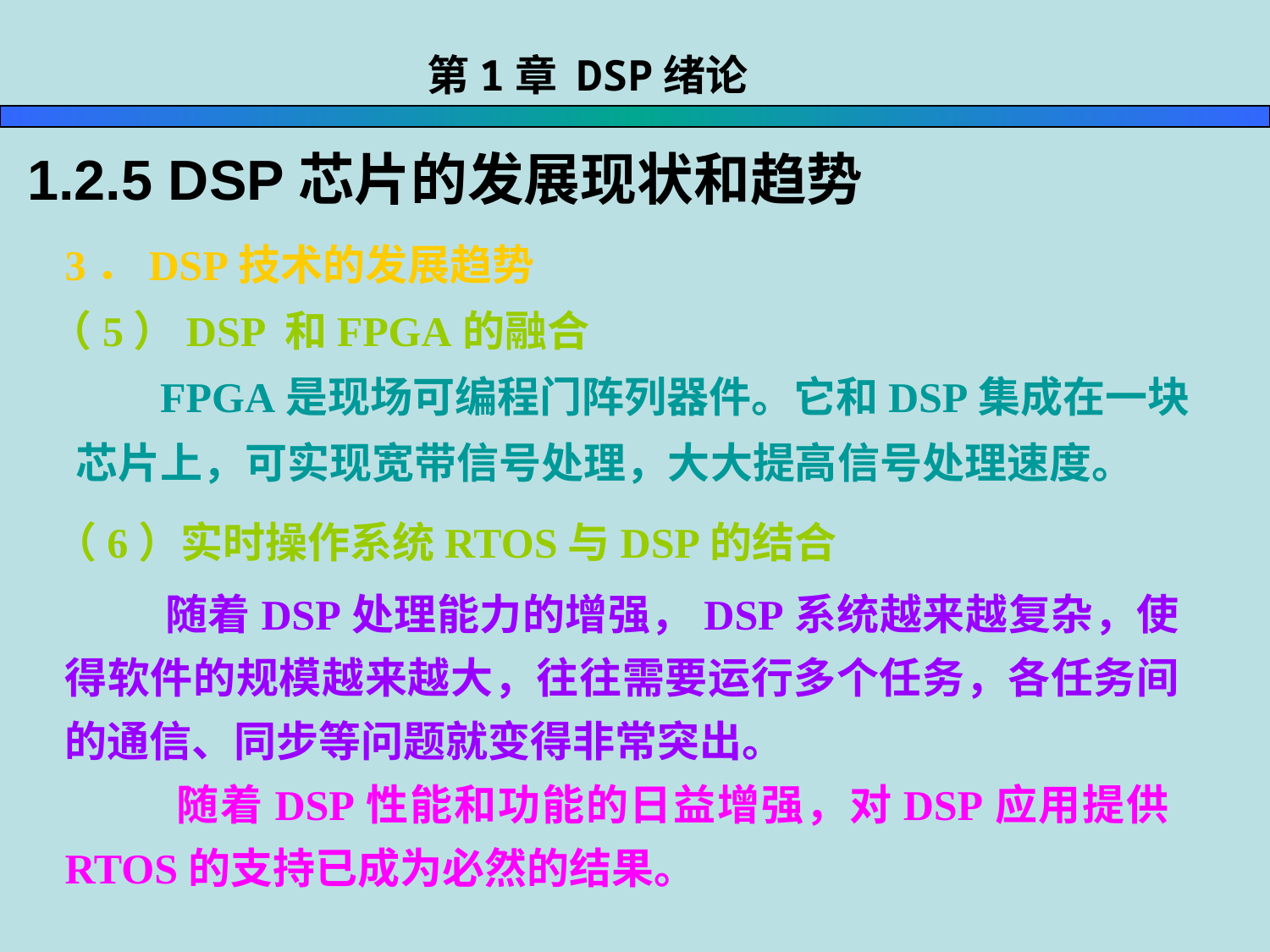

第1章 DSP绪论

1.2.5 DSP芯片的发展现状和趋势
3．DSP技术的发展趋势
（5）DSP 和FPGA的融合
        FPGA是现场可编程门阵列器件。它和DSP集成在一块芯片上，可实现宽带信号处理，大大提高信号处理速度。
（6）实时操作系统RTOS与DSP的结合
         随着DSP处理能力的增强，DSP系统越来越复杂，使得软件的规模越来越大，往往需要运行多个任务，各任务间的通信、同步等问题就变得非常突出。
         随着DSP性能和功能的日益增强，对DSP应用提供RTOS的支持已成为必然的结果。
36